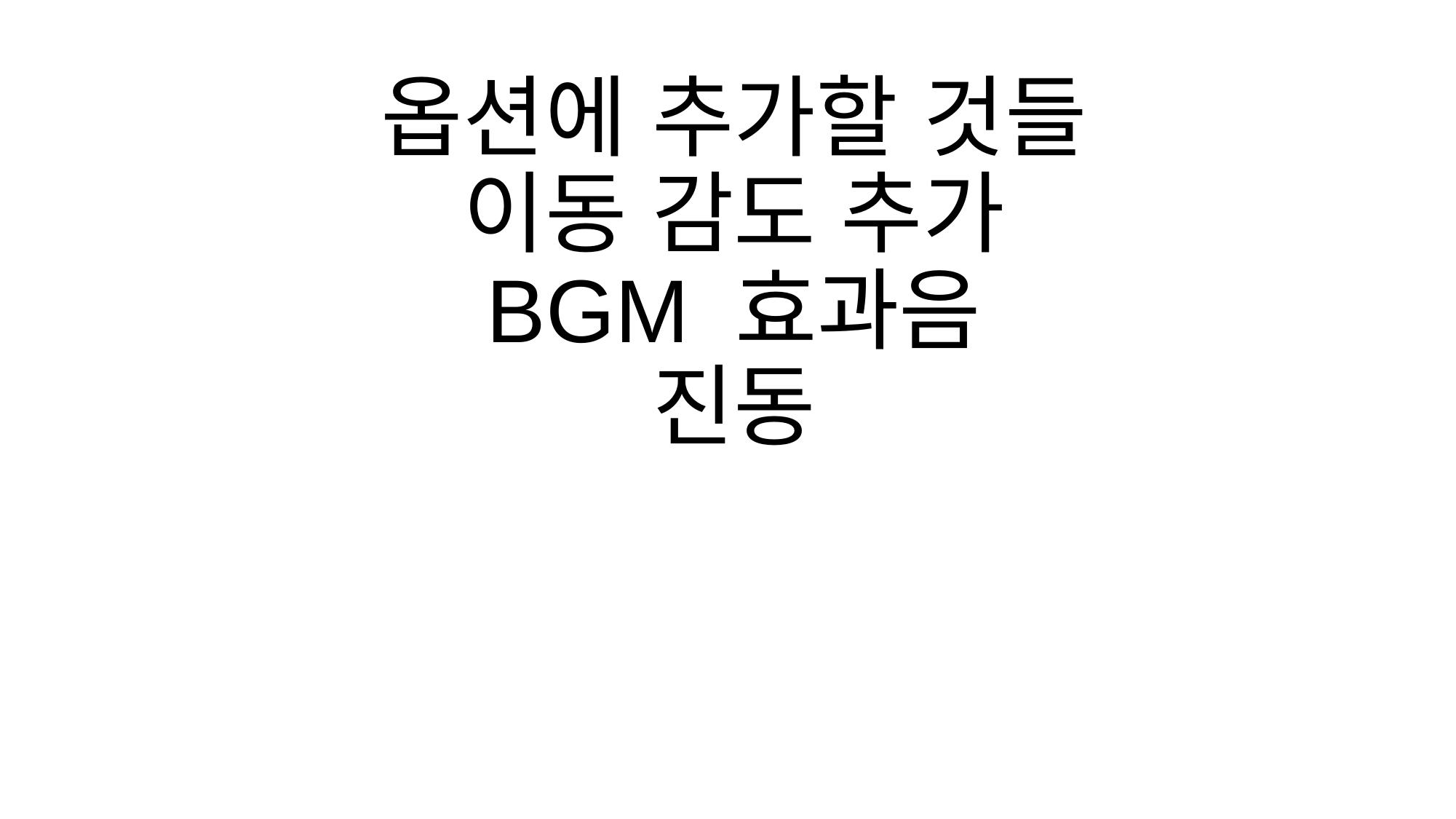

# 옵션에 추가할 것들 이동 감도 추가 BGM 효과음 진동